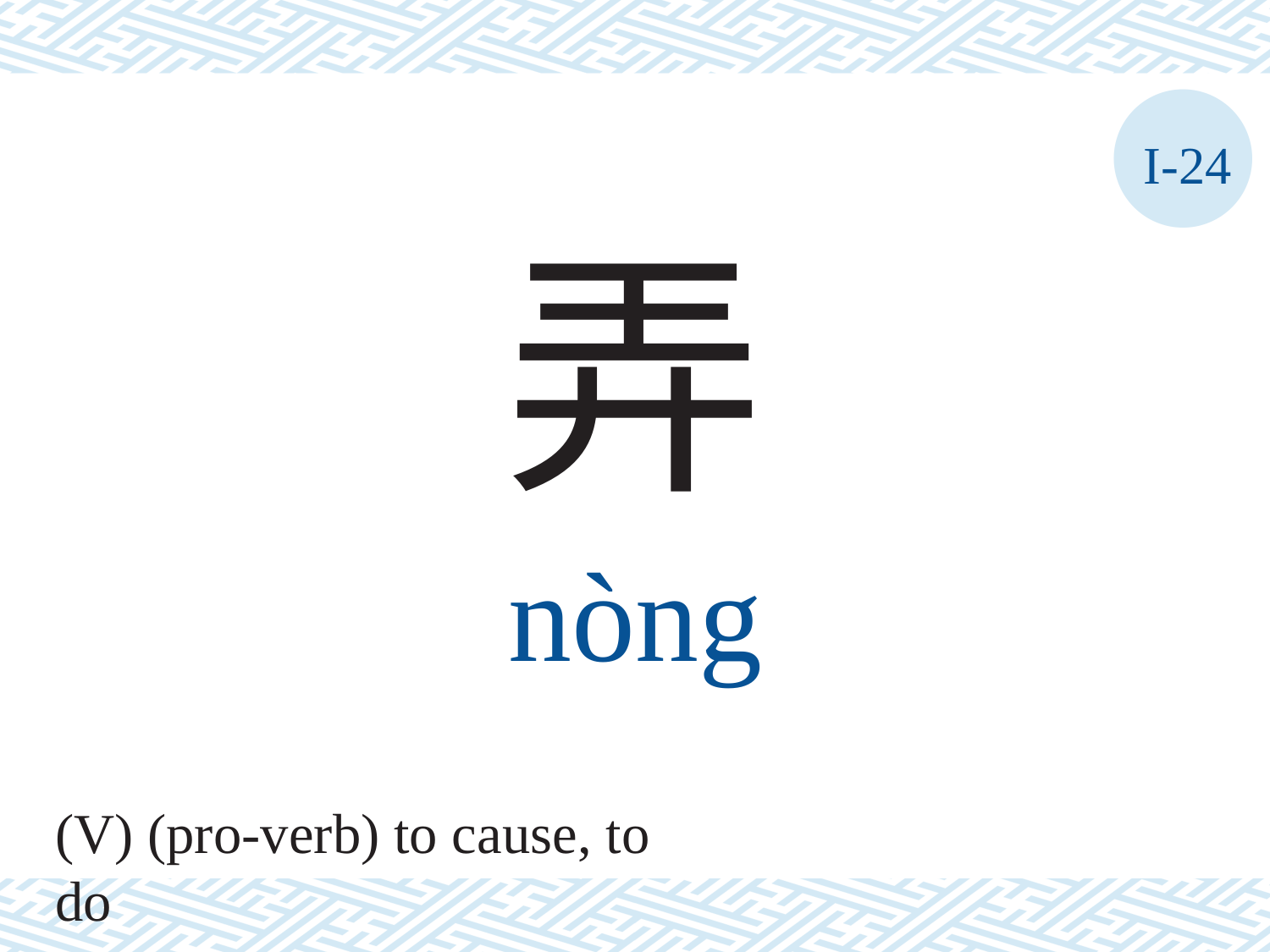

I-24
弄
nòng
(V) (pro-verb) to cause, to do